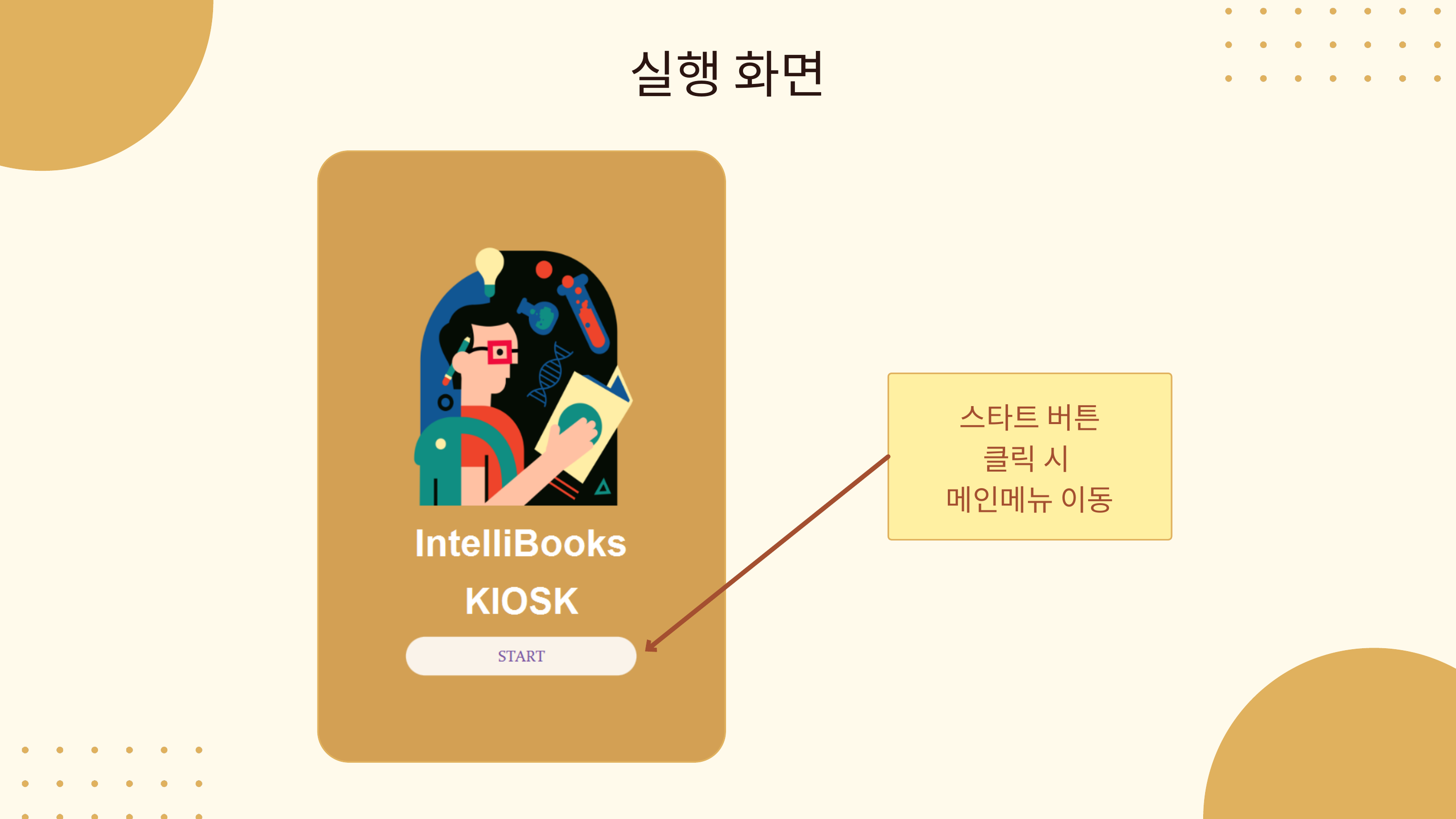

실행 화면

스타트 버튼
클릭 시
메인메뉴 이동